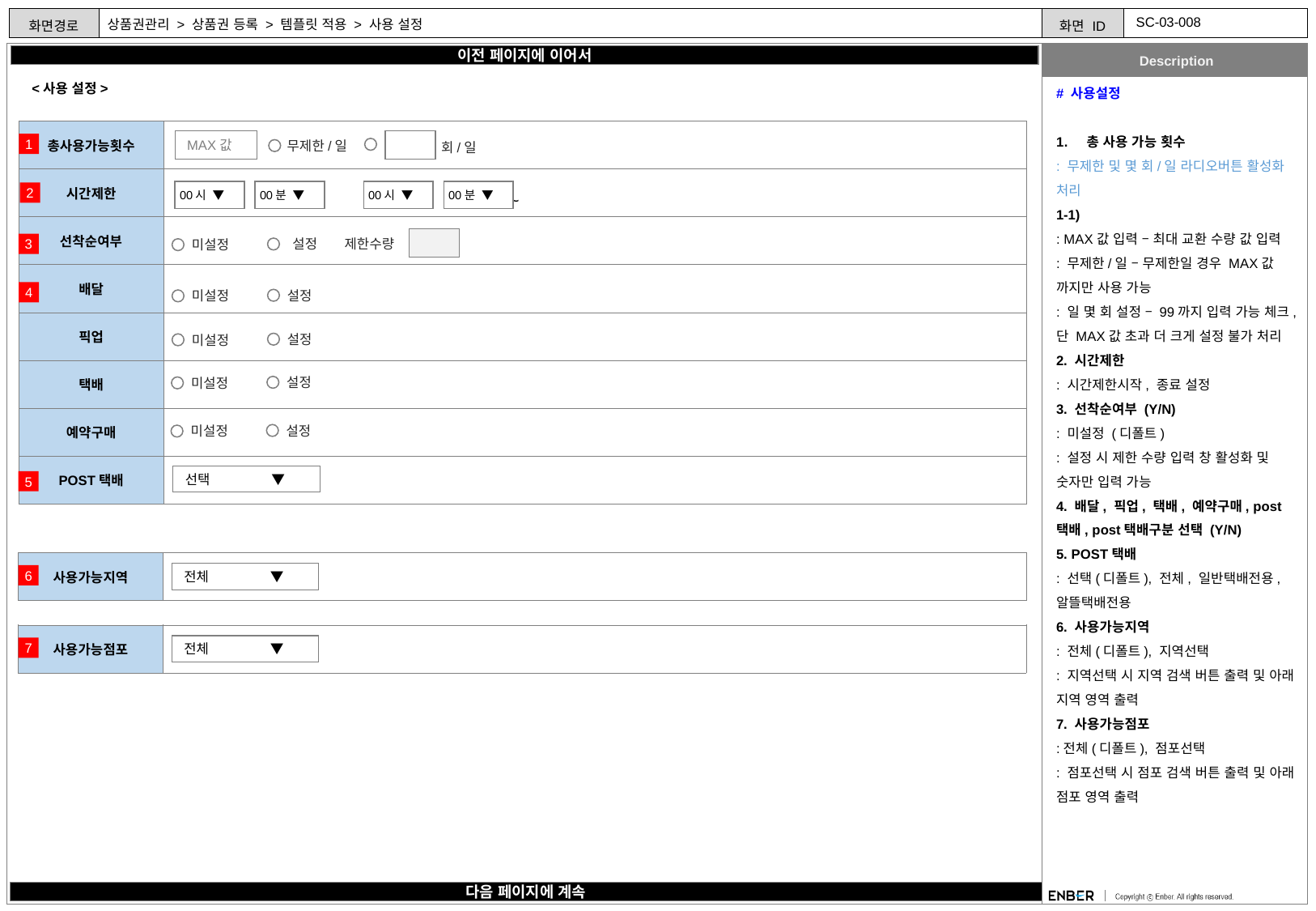

SC-03-008
# 상품권관리 > 상품권 등록 > 템플릿 적용 > 사용 설정
이전 페이지에 이어서
V
V
# 사용설정

총 사용 가능 횟수
: 무제한 및 몇 회/일 라디오버튼 활성화 처리
1-1)
: MAX값 입력 – 최대 교환 수량 값 입력
: 무제한/일 – 무제한일 경우 MAX값 까지만 사용 가능
: 일 몇 회 설정 – 99까지 입력 가능 체크, 단 MAX값 초과 더 크게 설정 불가 처리
2. 시간제한
: 시간제한시작, 종료 설정
3. 선착순여부 (Y/N)
: 미설정 (디폴트)
: 설정 시 제한 수량 입력 창 활성화 및 숫자만 입력 가능
4. 배달, 픽업, 택배, 예약구매, post택배, post택배구분 선택 (Y/N)
5. POST택배
: 선택(디폴트), 전체, 일반택배전용, 알뜰택배전용
6. 사용가능지역
: 전체(디폴트), 지역선택
: 지역선택 시 지역 검색 버튼 출력 및 아래 지역 영역 출력
7. 사용가능점포
:전체(디폴트), 점포선택
: 점포선택 시 점포 검색 버튼 출력 및 아래 점포 영역 출력
<사용 설정>
| 총사용가능횟수 |  |
| --- | --- |
| 시간제한 |  |
| 선착순여부 |  |
| 배달 |  |
| 픽업 |  |
| 택배 |  |
| 예약구매 |  |
| POST택배 |  |
MAX값

1

무제한/일

회/일
~
00시  ▼
00분  ▼
00시  ▼
00분  ▼
2

3
설정       제한수량

미설정

4
설정

미설정

설정

미설정

설정

미설정

설정

미설정

선택                ▼
5
| 사용가능지역 |  |
| --- | --- |
전체                ▼
6
| 사용가능점포 |  |
| --- | --- |
전체                ▼
7
다음 페이지에 계속